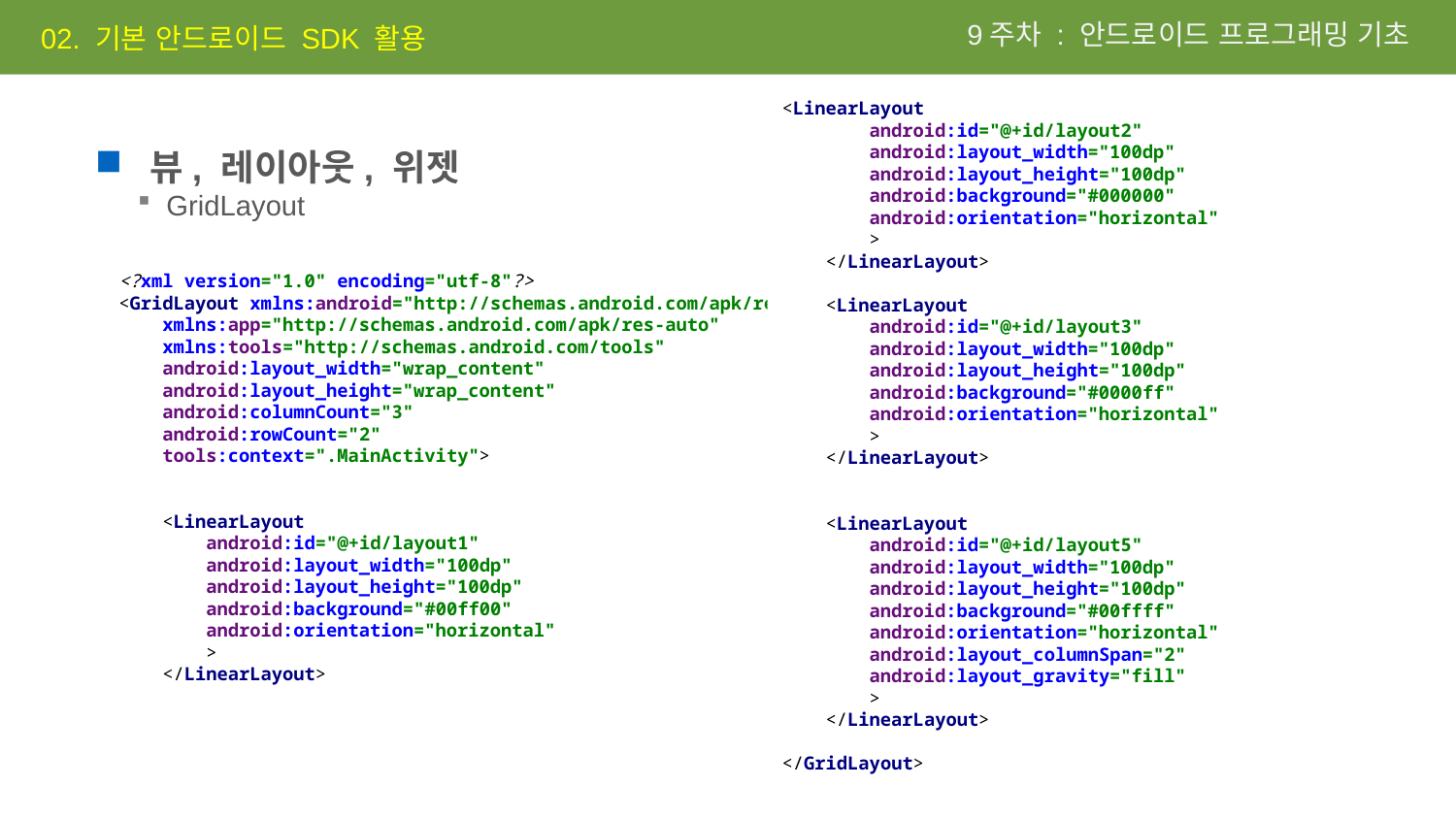

9주차 : 안드로이드 프로그래밍 기초
02. 기본 안드로이드 SDK 활용
<LinearLayout
        android:id="@+id/layout2"
        android:layout_width="100dp"
        android:layout_height="100dp"
        android:background="#000000"
        android:orientation="horizontal"
        >
    </LinearLayout>
    <LinearLayout
        android:id="@+id/layout3"
        android:layout_width="100dp"
        android:layout_height="100dp"
        android:background="#0000ff"
        android:orientation="horizontal"
        >
    </LinearLayout>
    <LinearLayout
        android:id="@+id/layout5"
        android:layout_width="100dp"
        android:layout_height="100dp"
        android:background="#00ffff"
        android:orientation="horizontal"
        android:layout_columnSpan="2"
        android:layout_gravity="fill"
        >
    </LinearLayout>
</GridLayout>
뷰, 레이아웃, 위젯
GridLayout

<?xml version="1.0" encoding="utf-8"?>
<GridLayout xmlns:android="http://schemas.android.com/apk/res/android"
    xmlns:app="http://schemas.android.com/apk/res-auto"
    xmlns:tools="http://schemas.android.com/tools"
    android:layout_width="wrap_content"
    android:layout_height="wrap_content"
    android:columnCount="3"
    android:rowCount="2"
    tools:context=".MainActivity">
    <LinearLayout
        android:id="@+id/layout1"
        android:layout_width="100dp"
        android:layout_height="100dp"
        android:background="#00ff00"
        android:orientation="horizontal"
        >
    </LinearLayout>